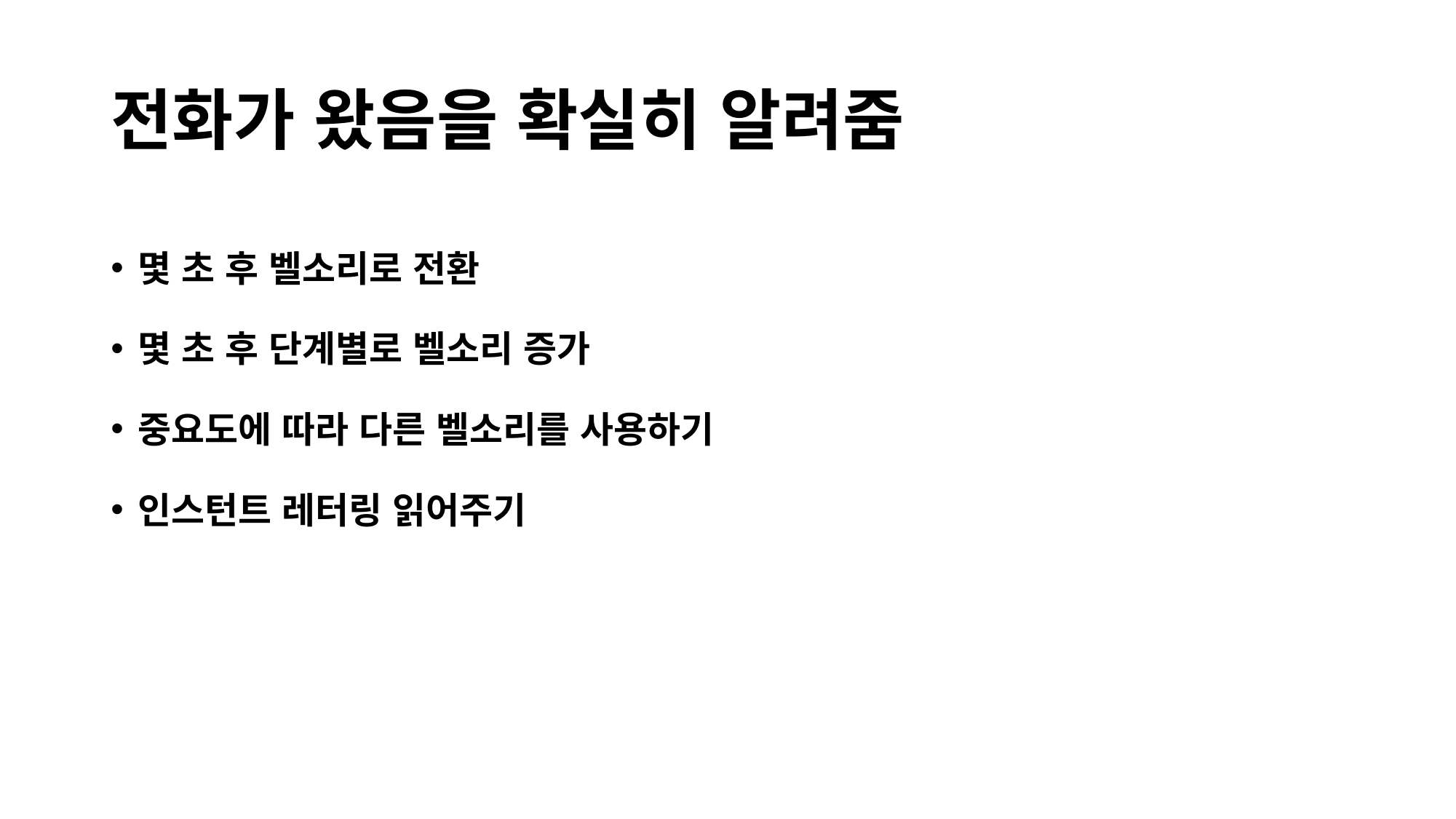

# 전화가 왔음을 확실히 알려줌
몇 초 후 벨소리로 전환
몇 초 후 단계별로 벨소리 증가
중요도에 따라 다른 벨소리를 사용하기
인스턴트 레터링 읽어주기